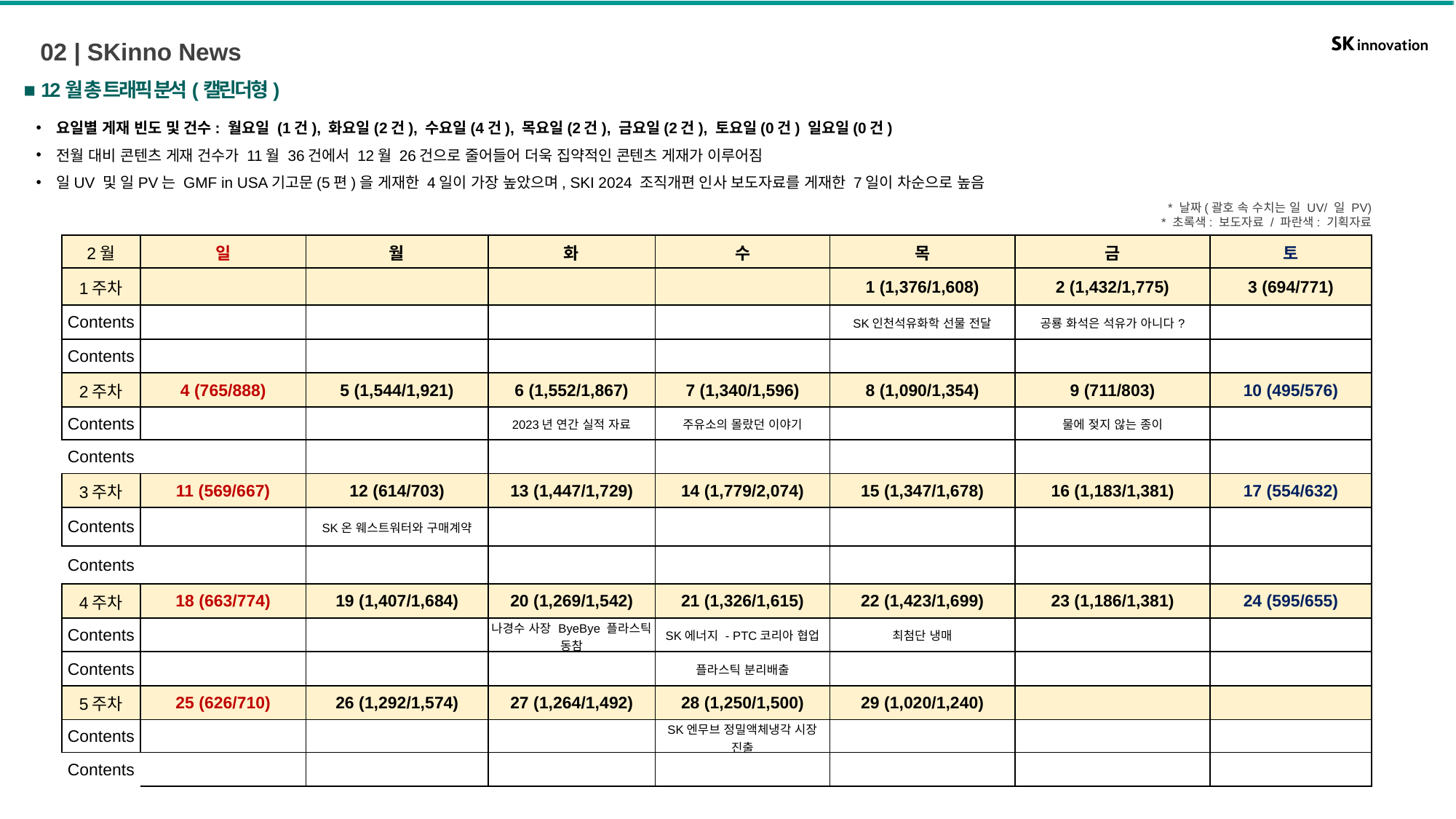

02 | SKinno News
■ 12월 총 트래픽 분석(캘린더형)
요일별 게재 빈도 및 건수: 월요일 (1건), 화요일(2건), 수요일(4건), 목요일(2건), 금요일(2건), 토요일(0건) 일요일(0건)
전월 대비 콘텐츠 게재 건수가 11월 36건에서 12월 26건으로 줄어들어 더욱 집약적인 콘텐츠 게재가 이루어짐
일UV 및 일PV는 GMF in USA기고문(5편)을 게재한 4일이 가장 높았으며, SKI 2024 조직개편 인사 보도자료를 게재한 7일이 차순으로 높음
* 날짜(괄호 속 수치는 일 UV/ 일 PV)
* 초록색: 보도자료 / 파란색: 기획자료
| 2월 | 일 | 월 | 화 | 수 | 목 | 금 | 토 |
| --- | --- | --- | --- | --- | --- | --- | --- |
| 1주차 |  |  |  |  | 1 (1,376/1,608) | 2 (1,432/1,775) | 3 (694/771) |
| Contents |  |  |  |  | SK인천석유화학 선물 전달 | 공룡 화석은 석유가 아니다? |  |
| Contents |  |  |  |  |  |  |  |
| 2주차 | 4 (765/888) | 5 (1,544/1,921) | 6 (1,552/1,867) | 7 (1,340/1,596) | 8 (1,090/1,354) | 9 (711/803) | 10 (495/576) |
| Contents |  |  | 2023년 연간 실적 자료 | 주유소의 몰랐던 이야기 |  | 물에 젖지 않는 종이 |  |
| Contents |  |  |  |  |  |  |  |
| 3주차 | 11 (569/667) | 12 (614/703) | 13 (1,447/1,729) | 14 (1,779/2,074) | 15 (1,347/1,678) | 16 (1,183/1,381) | 17 (554/632) |
| Contents |  | SK온 웨스트워터와 구매계약 |  |  |  |  |  |
| Contents |  |  |  |  |  |  |  |
| 4주차 | 18 (663/774) | 19 (1,407/1,684) | 20 (1,269/1,542) | 21 (1,326/1,615) | 22 (1,423/1,699) | 23 (1,186/1,381) | 24 (595/655) |
| Contents |  |  | 나경수 사장 ByeBye 플라스틱 동참 | SK에너지 - PTC코리아 협업 | 최첨단 냉매 |  |  |
| Contents |  |  |  | 플라스틱 분리배출 |  |  |  |
| 5주차 | 25 (626/710) | 26 (1,292/1,574) | 27 (1,264/1,492) | 28 (1,250/1,500) | 29 (1,020/1,240) |  |  |
| Contents |  |  |  | SK엔무브 정밀액체냉각 시장 진출 |  |  |  |
| Contents |  |  |  |  |  |  |  |